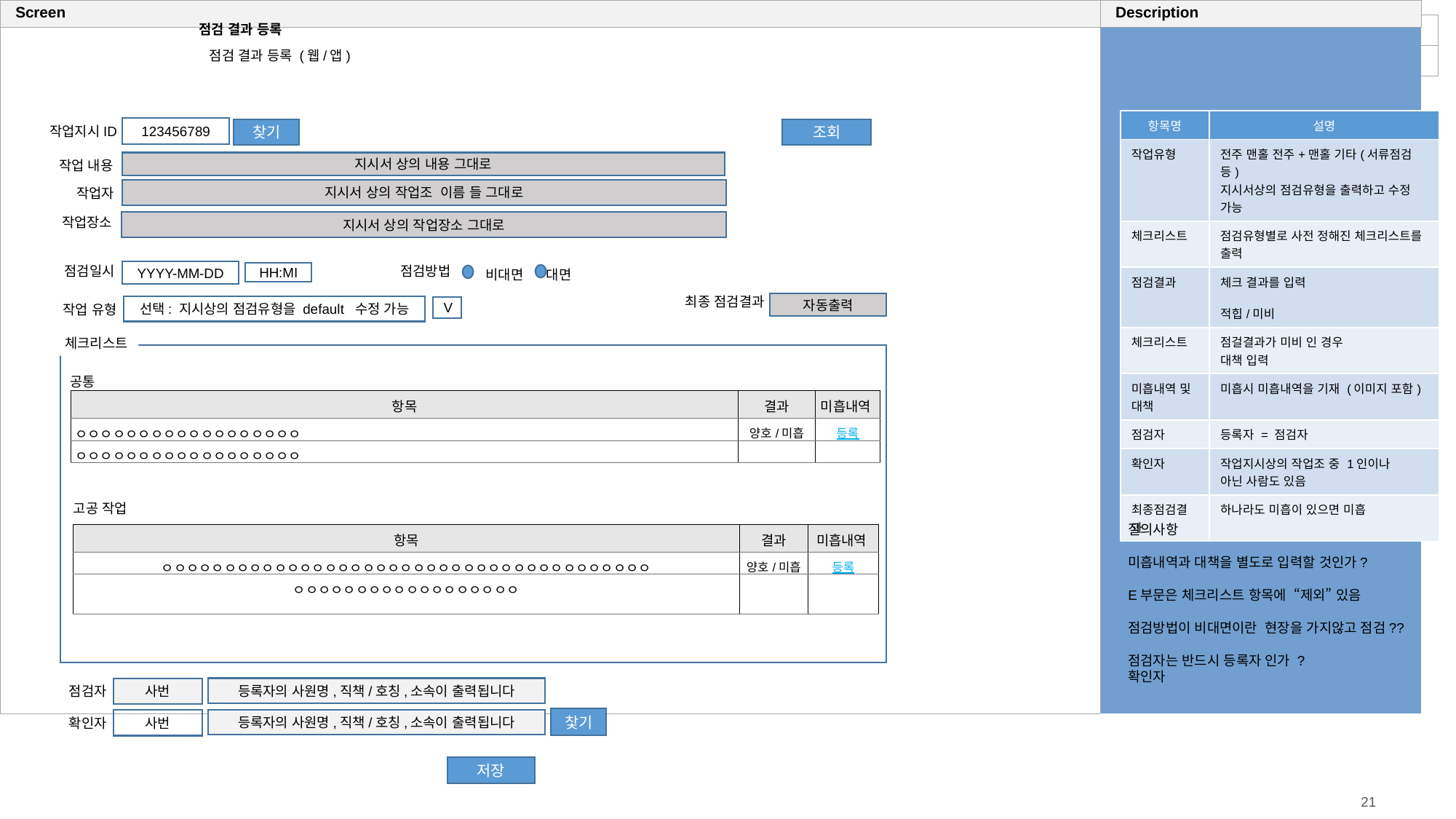

점검 결과 등록
점검 결과 등록 (웹/앱)
| 항목명 | 설명 |
| --- | --- |
| 작업유형 | 전주 맨홀 전주+맨홀 기타(서류점검 등) 지시서상의 점검유형을 출력하고 수정 가능 |
| 체크리스트 | 점검유형별로 사전 정해진 체크리스트를 출력 |
| 점검결과 | 체크 결과를 입력 적힙/미비 |
| 체크리스트 | 점걸결과가 미비 인 경우 대책 입력 |
| 미흡내역 및 대책 | 미흡시 미흡내역을 기재 (이미지 포함) |
| 점검자 | 등록자 = 점검자 |
| 확인자 | 작업지시상의 작업조 중 1인이나 아닌 사람도 있음 |
| 최종점검결과 | 하나라도 미흡이 있으면 미흡 |
123456789
작업지시ID
찾기
조회
지시서 상의 내용 그대로
작업 내용
지시서 상의 작업조  이름 들 그대로
작업자
지시서 상의 작업장소 그대로
작업장소
점검방법
점검일시
YYYY-MM-DD
비대면      대면
HH:MI

최종 점검결과
자동출력
선택: 지시상의 점검유형을 default  수정 가능
V
작업 유형
체크리스트

공통
| 항목 | 결과 | 미흡내역 |
| --- | --- | --- |
| ㅇㅇㅇㅇㅇㅇㅇㅇㅇㅇㅇㅇㅇㅇㅇㅇㅇㅇ | 양호/미흡 | 등록 |
| ㅇㅇㅇㅇㅇㅇㅇㅇㅇㅇㅇㅇㅇㅇㅇㅇㅇㅇ |  |  |
고공 작업
질의사항

미흡내역과 대책을 별도로 입력할 것인가?

E부문은 체크리스트 항목에  “제외” 있음

점검방법이 비대면이란  현장을 가지않고 점검??

점검자는 반드시 등록자 인가 ?
확인자
| 항목 | 결과 | 미흡내역 |
| --- | --- | --- |
| ㅇㅇㅇㅇㅇㅇㅇㅇㅇㅇㅇㅇㅇㅇㅇㅇㅇㅇㅇㅇㅇㅇㅇㅇㅇㅇㅇㅇㅇㅇㅇㅇㅇㅇㅇㅇㅇㅇㅇ | 양호/미흡 | 등록 |
| ㅇㅇㅇㅇㅇㅇㅇㅇㅇㅇㅇㅇㅇㅇㅇㅇㅇㅇ |  |  |
점검자
등록자의 사원명,직책/호칭,소속이 출력됩니다
사번
찿기
확인자
등록자의 사원명,직책/호칭,소속이 출력됩니다
사번
저장